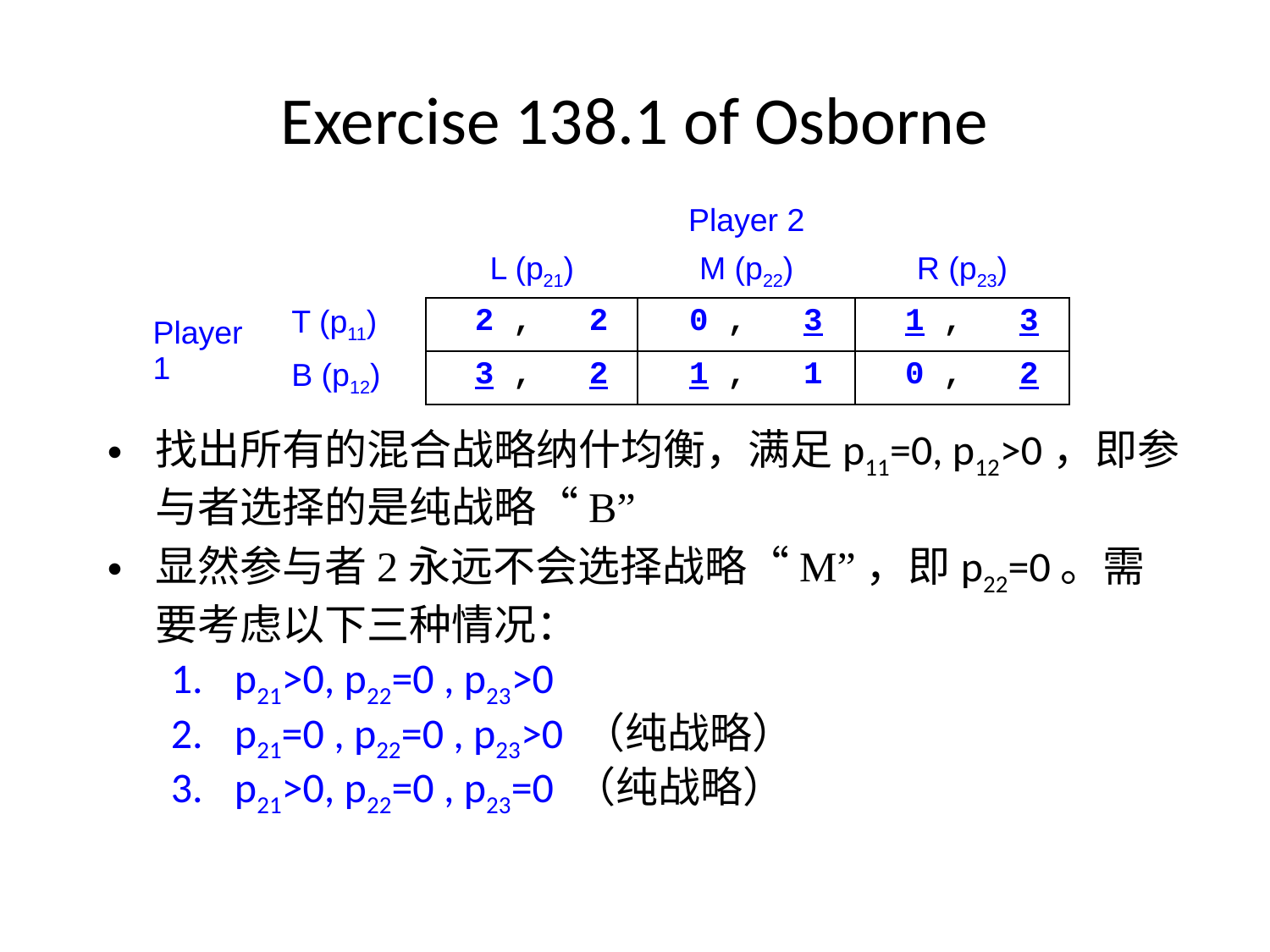

# Exercise 138.1 of Osborne
|  |  |  | Player 2 |  |
| --- | --- | --- | --- | --- |
|  |  | L (p21) | M (p22) | R (p23) |
| Player 1 | T (p11) | 2 , 2 | 0 , 3 | 1 , 3 |
|  | B (p12) | 3 , 2 | 1 , 1 | 0 , 2 |
找出所有的混合战略纳什均衡，满足p11=0, p12>0，即参与者选择的是纯战略“B”
显然参与者2永远不会选择战略“M”，即p22=0。需要考虑以下三种情况：
p21>0, p22=0 , p23>0
p21=0 , p22=0 , p23>0 （纯战略）
p21>0, p22=0 , p23=0 （纯战略）